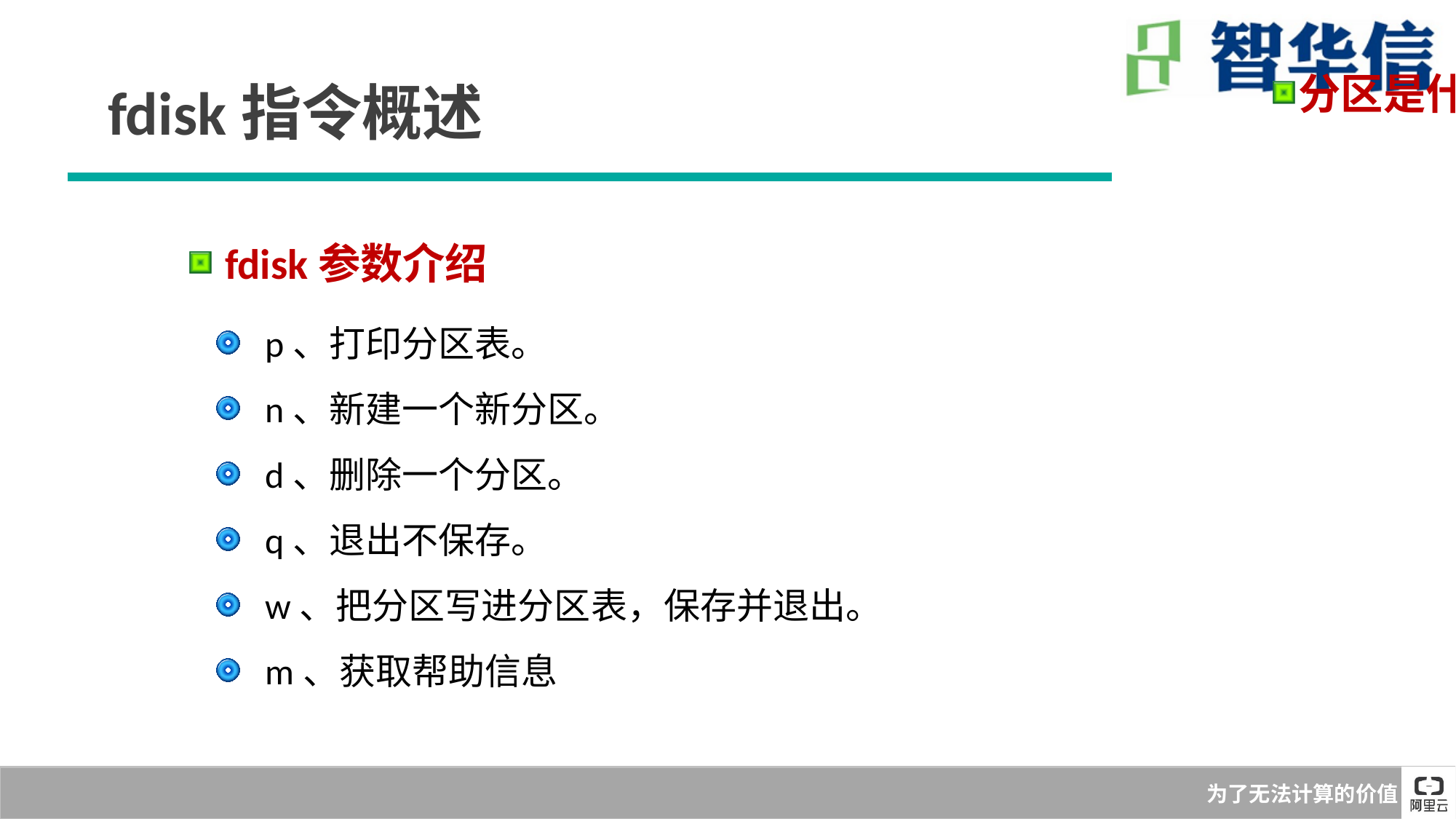

分区是什么？f'd
fdisk指令概述

 fdisk参数介绍
   p、打印分区表。
   n、新建一个新分区。
   d、删除一个分区。
   q、退出不保存。
   w、把分区写进分区表，保存并退出。
   m、获取帮助信息